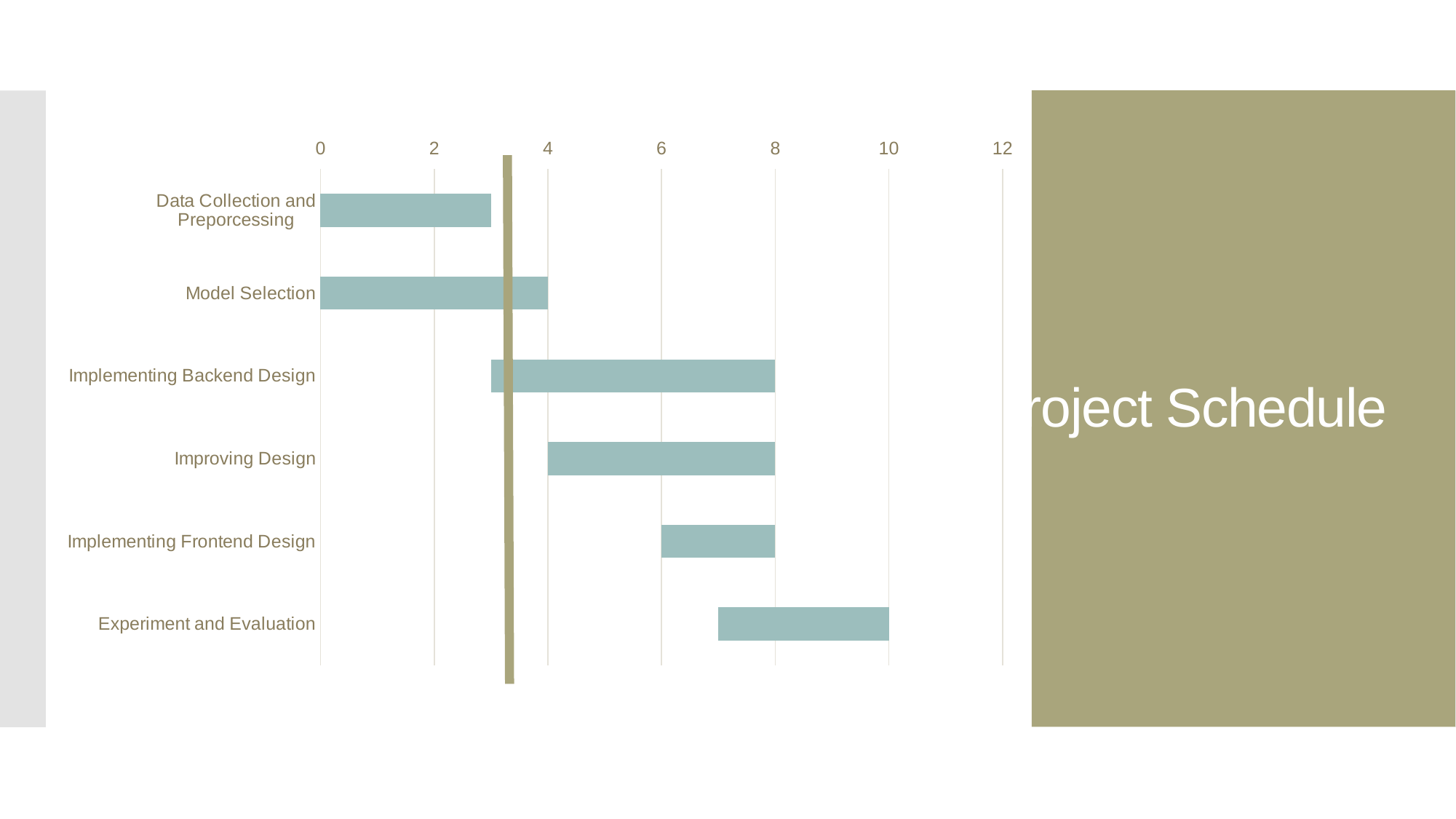

### Chart

| Category | 系列 1 | 系列 2 |
|---|---|---|
| Experiment and Evaluation | 7.0 | 3.0 |
| Implementing Frontend Design | 6.0 | 2.0 |
| Improving Design | 4.0 | 4.0 |
| Implementing Backend Design | 3.0 | 5.0 |
| Model Selection | 0.0 | 4.0 |
| Data Collection and Preporcessing | 0.0 | 3.0 |

# Project Schedule